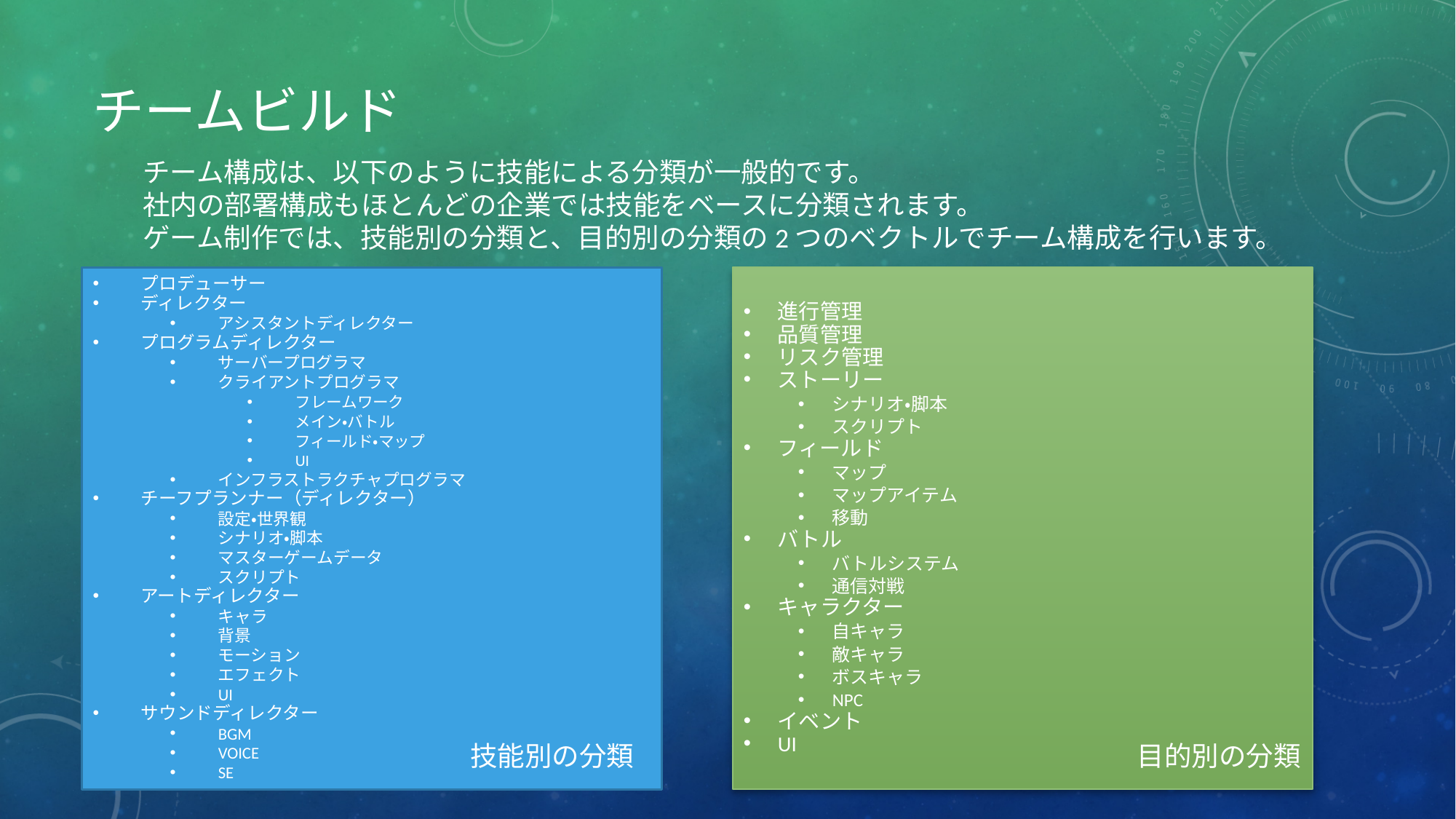

# チームビルド
チーム構成は、以下のように技能による分類が一般的です。
社内の部署構成もほとんどの企業では技能をベースに分類されます。
ゲーム制作では、技能別の分類と、目的別の分類の2つのベクトルでチーム構成を行います。
進行管理
品質管理
リスク管理
ストーリー
シナリオ・脚本
スクリプト
フィールド
マップ
マップアイテム
移動
バトル
バトルシステム
通信対戦
キャラクター
自キャラ
敵キャラ
ボスキャラ
NPC
イベント
UI
プロデューサー
ディレクター
アシスタントディレクター
プログラムディレクター
サーバープログラマ
クライアントプログラマ
フレームワーク
メイン・バトル
フィールド・マップ
UI
インフラストラクチャプログラマ
チーフプランナー（ディレクター）
設定・世界観
シナリオ・脚本
マスターゲームデータ
スクリプト
アートディレクター
キャラ
背景
モーション
エフェクト
UI
サウンドディレクター
BGM
VOICE
SE
技能別の分類
目的別の分類